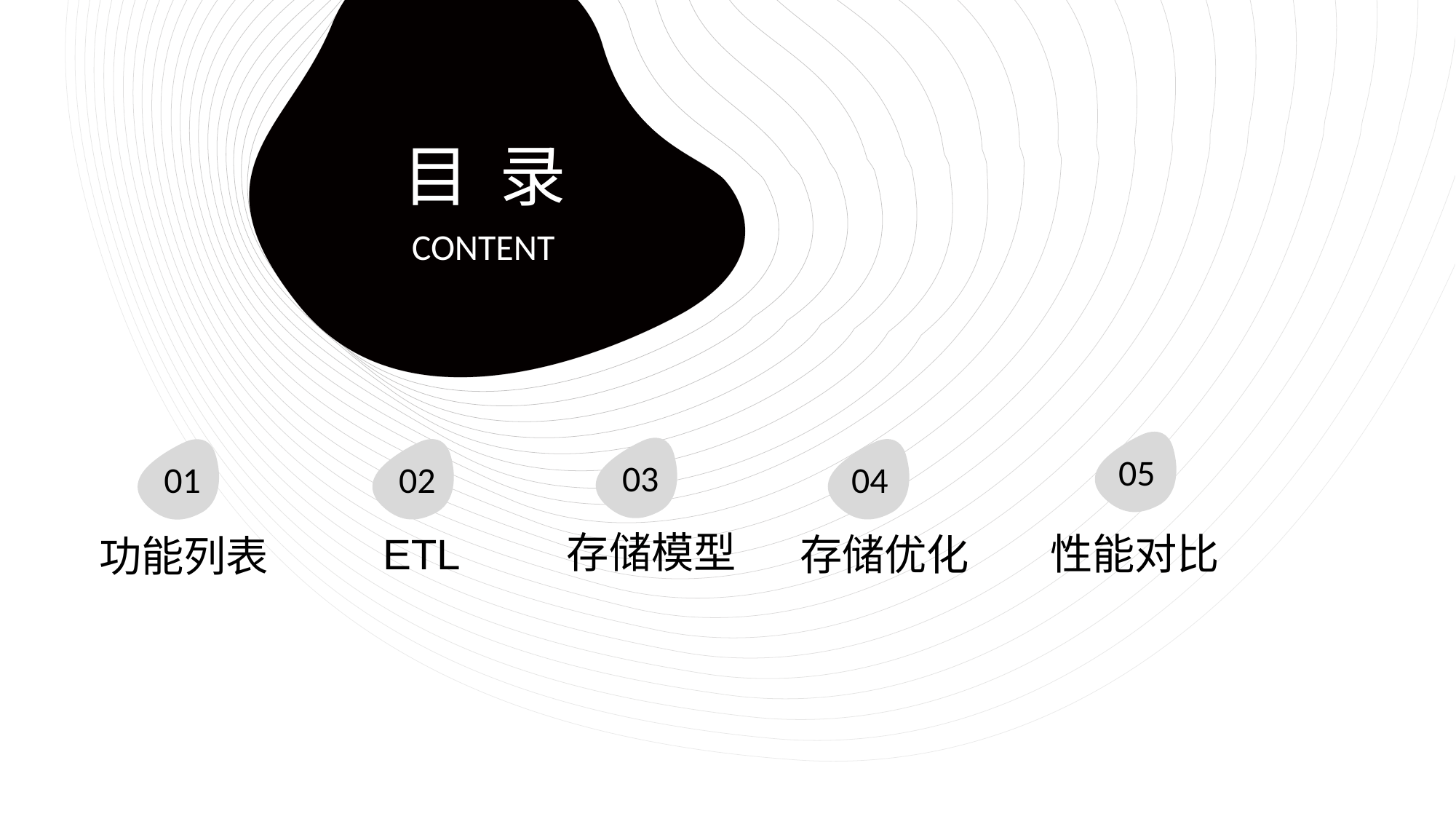

目  录
CONTENT

05

03

02

04

01
存储模型
性能对比
ETL
存储优化
功能列表